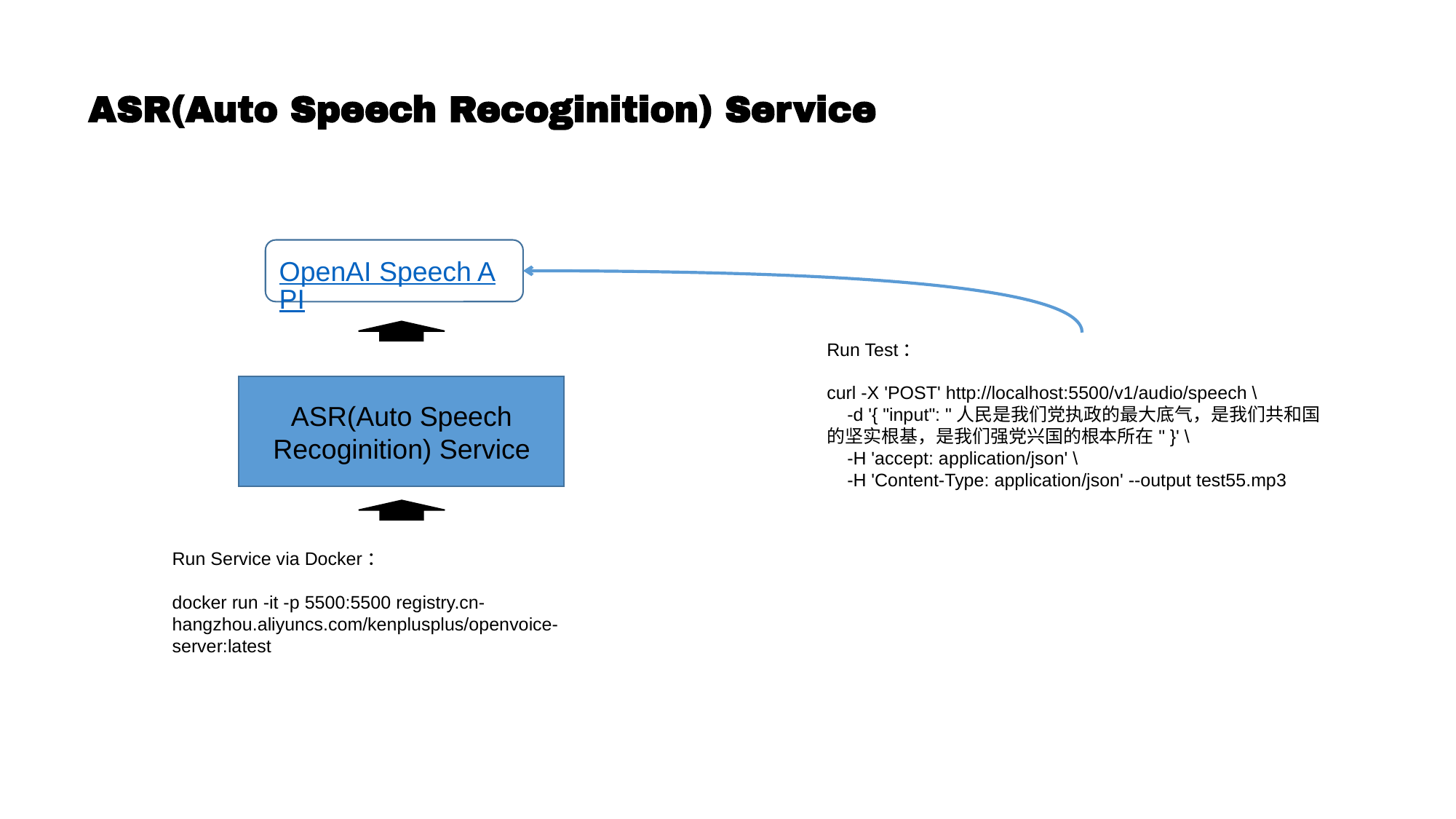

# ASR(Auto Speech Recoginition) Service
OpenAI Speech API

Run Test：

curl -X 'POST' http://localhost:5500/v1/audio/speech \
    -d '{ "input": "人民是我们党执政的最大底气，是我们共和国的坚实根基，是我们强党兴国的根本所在" }' \
    -H 'accept: application/json' \
    -H 'Content-Type: application/json' --output test55.mp3
ASR(Auto Speech Recoginition) Service

Run Service via Docker：

docker run -it -p 5500:5500 registry.cn-hangzhou.aliyuncs.com/kenplusplus/openvoice-server:latest